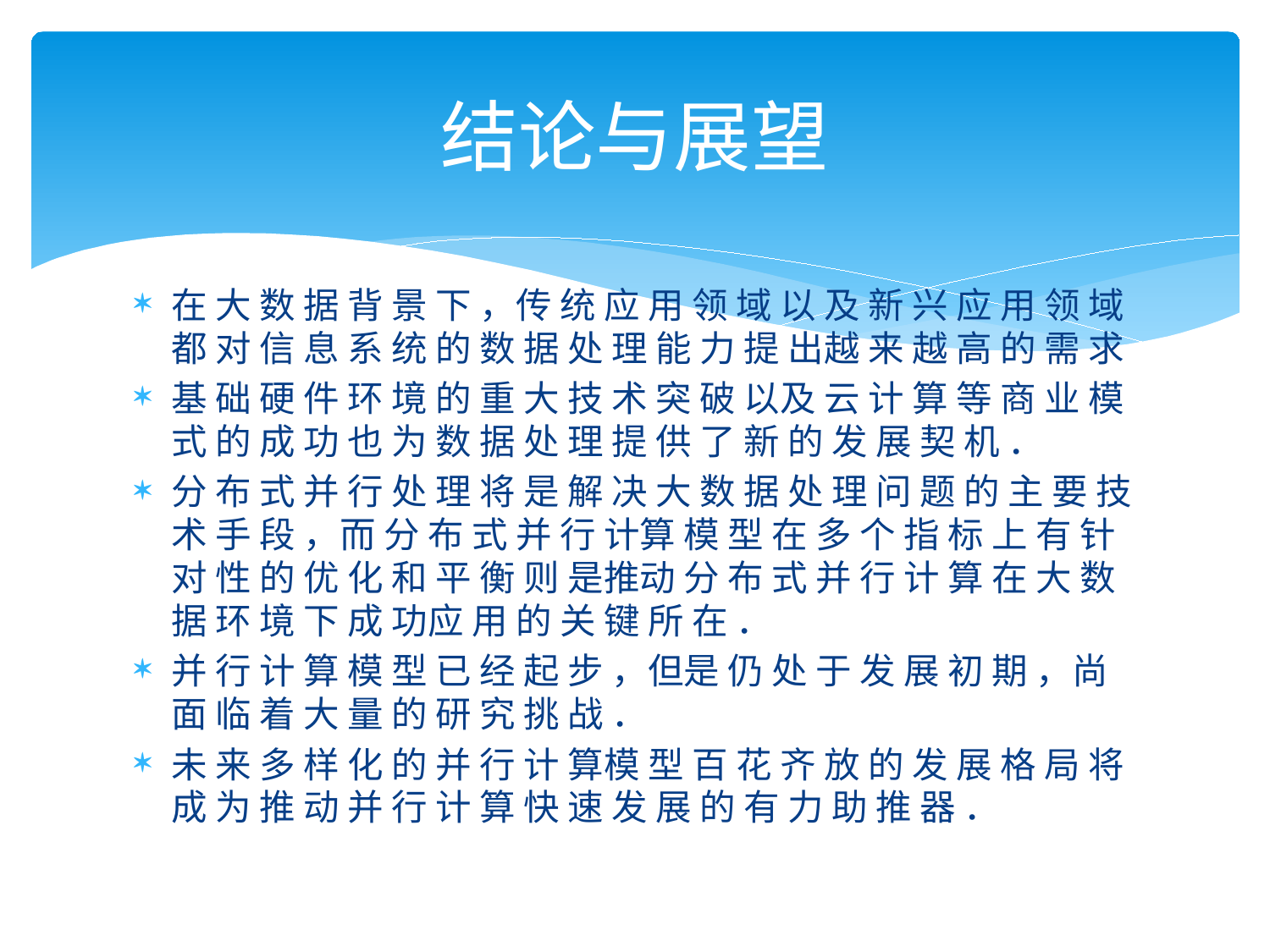

# 结论与展望
在 大 数 据 背 景 下 ，传 统 应 用 领 域 以 及 新 兴 应 用 领 域 都 对 信 息 系 统 的 数 据 处 理 能 力 提 出越 来 越 高 的 需 求
基 础 硬 件 环 境 的 重 大 技 术 突 破 以及 云 计 算 等 商 业 模 式 的 成 功 也 为 数 据 处 理 提 供 了 新 的 发 展 契 机 ．
分 布 式 并 行 处 理 将 是 解 决 大 数 据 处 理 问 题 的 主 要 技 术 手 段 ，而 分 布 式 并 行 计算 模 型 在 多 个 指 标 上 有 针 对 性 的 优 化 和 平 衡 则 是推动 分 布 式 并 行 计 算 在 大 数 据 环 境 下 成 功应 用 的 关 键 所 在 ．
并 行 计 算 模 型 已 经 起 步 ，但是 仍 处 于 发 展 初 期 ，尚 面 临 着 大 量 的 研 究 挑 战 ．
未 来 多 样 化 的 并 行 计 算模 型 百 花 齐 放 的 发 展 格 局 将 成 为 推 动 并 行 计 算 快 速 发 展 的 有 力 助 推 器 ．